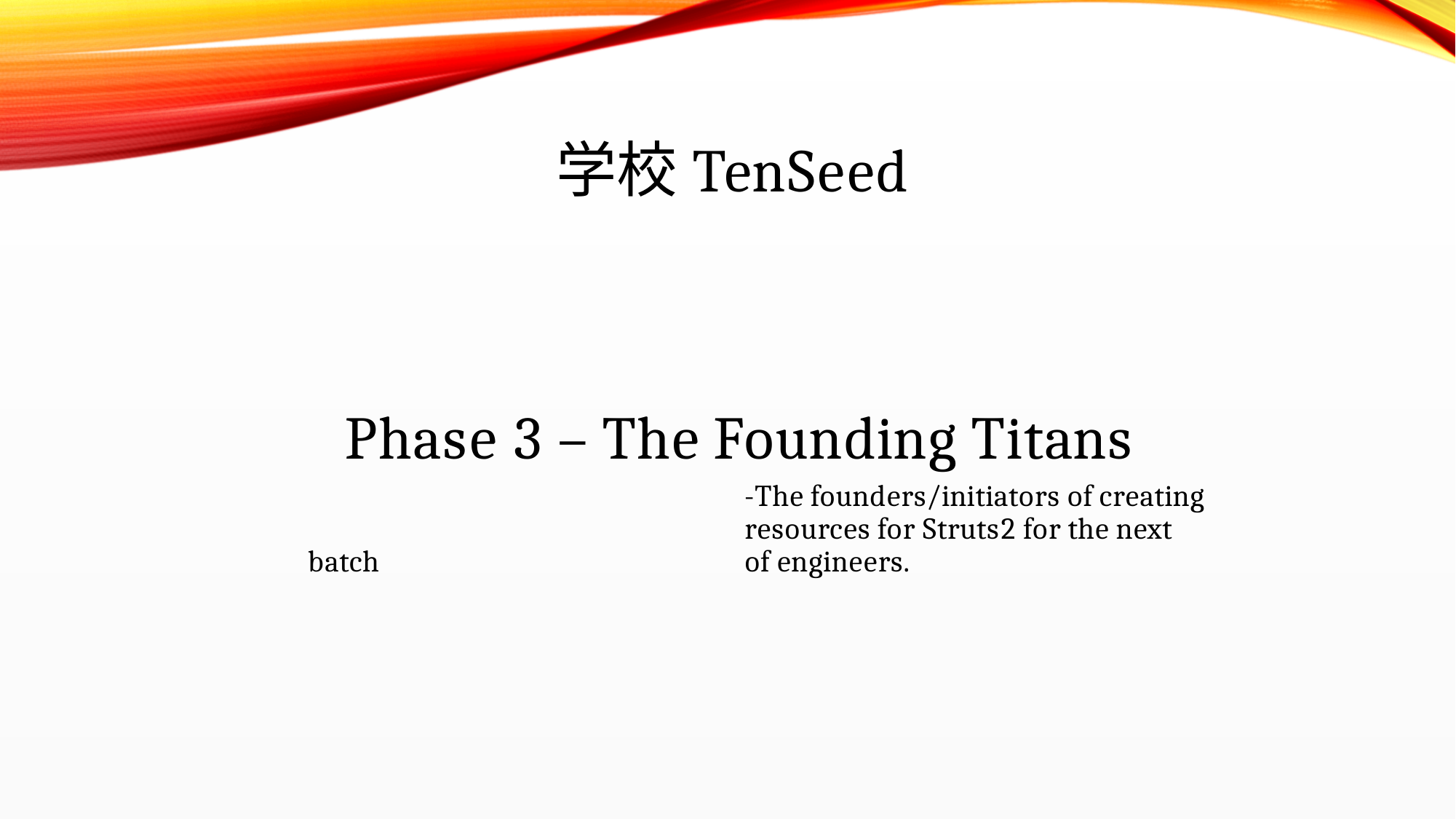

# 学校TenSeed

Phase 3 – The Founding Titans
				-The founders/initiators of creating 				resources for Struts2 for the next batch 				of engineers.